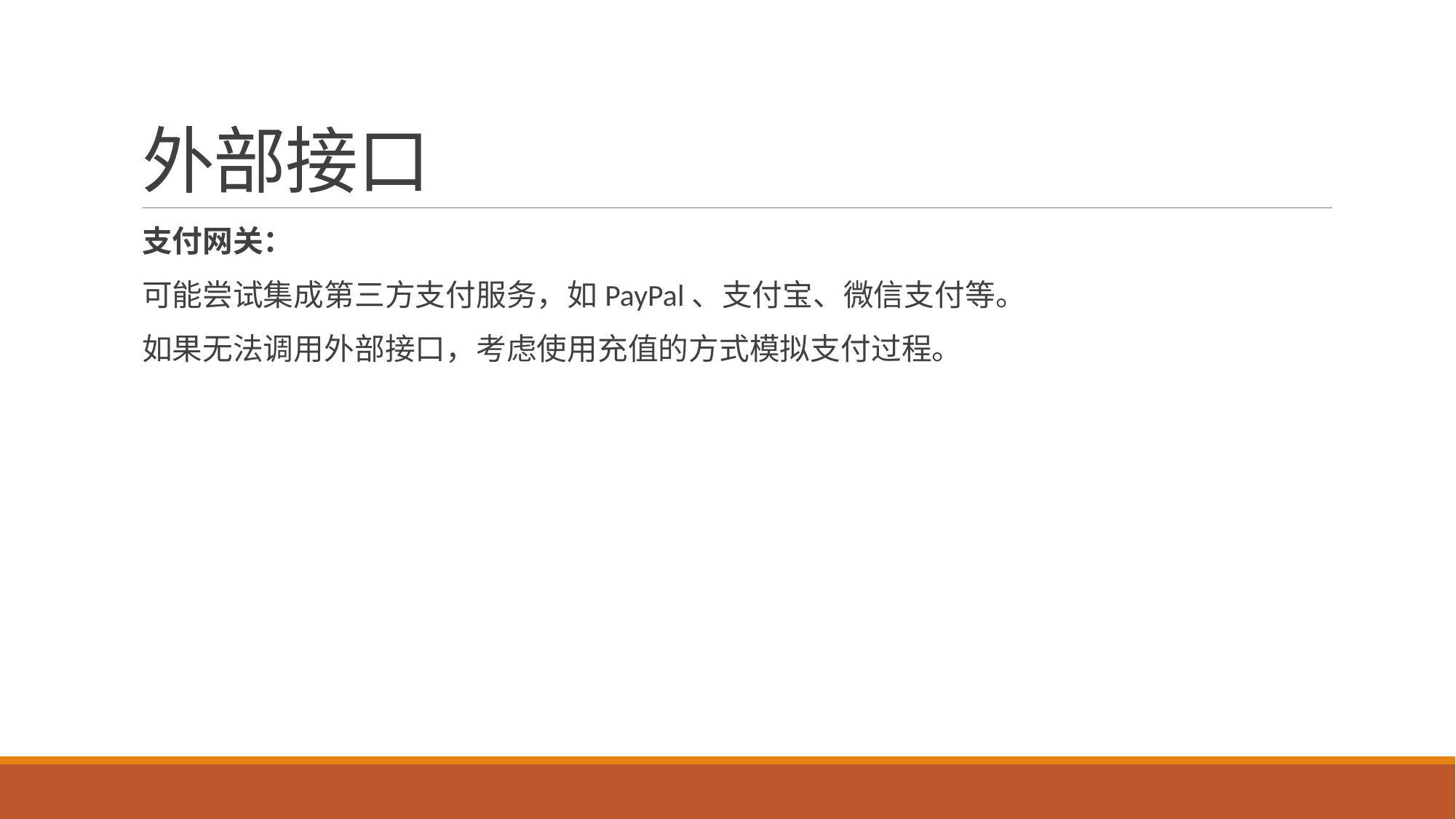

# 外部接口
支付网关：
可能尝试集成第三方支付服务，如PayPal、支付宝、微信支付等。
如果无法调用外部接口，考虑使用充值的方式模拟支付过程。